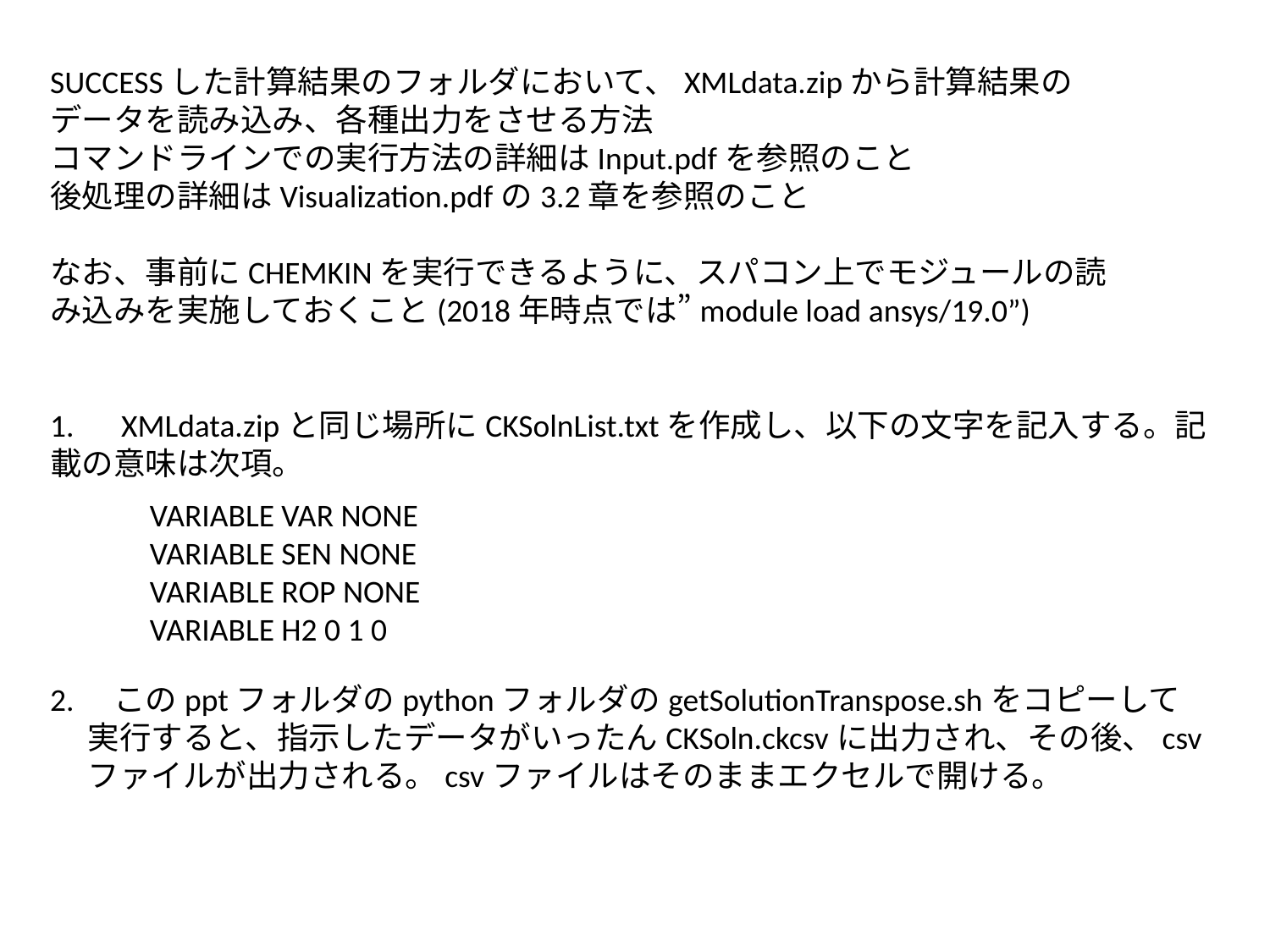

SUCCESSした計算結果のフォルダにおいて、XMLdata.zipから計算結果のデータを読み込み、各種出力をさせる方法
コマンドラインでの実行方法の詳細はInput.pdfを参照のこと
後処理の詳細はVisualization.pdfの3.2章を参照のこと

なお、事前にCHEMKINを実行できるように、スパコン上でモジュールの読み込みを実施しておくこと(2018年時点では”module load ansys/19.0”)
1.　XMLdata.zipと同じ場所にCKSolnList.txtを作成し、以下の文字を記入する。記載の意味は次項。
VARIABLE VAR NONE
VARIABLE SEN NONE
VARIABLE ROP NONE
VARIABLE H2 0 1 0
2.　このpptフォルダのpythonフォルダのgetSolutionTranspose.shをコピーして実行すると、指示したデータがいったんCKSoln.ckcsvに出力され、その後、csvファイルが出力される。csvファイルはそのままエクセルで開ける。